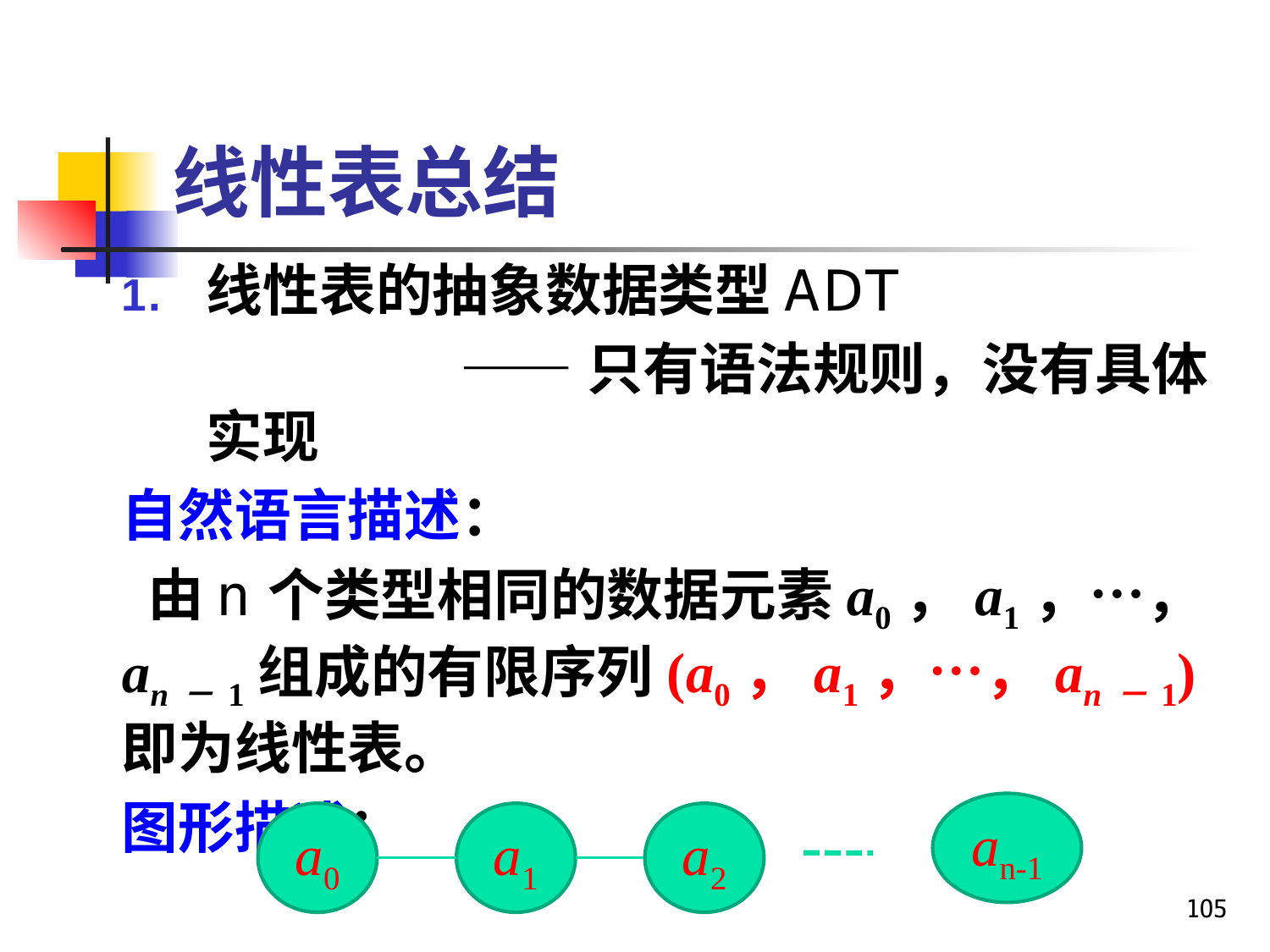

# 线性表总结
线性表的抽象数据类型ADT
			——只有语法规则，没有具体实现
自然语言描述：
 由n个类型相同的数据元素a0，a1，…，an－1组成的有限序列(a0，a1，…，an－1) 即为线性表。
图形描述：

an-1
a0
a1
a2
105